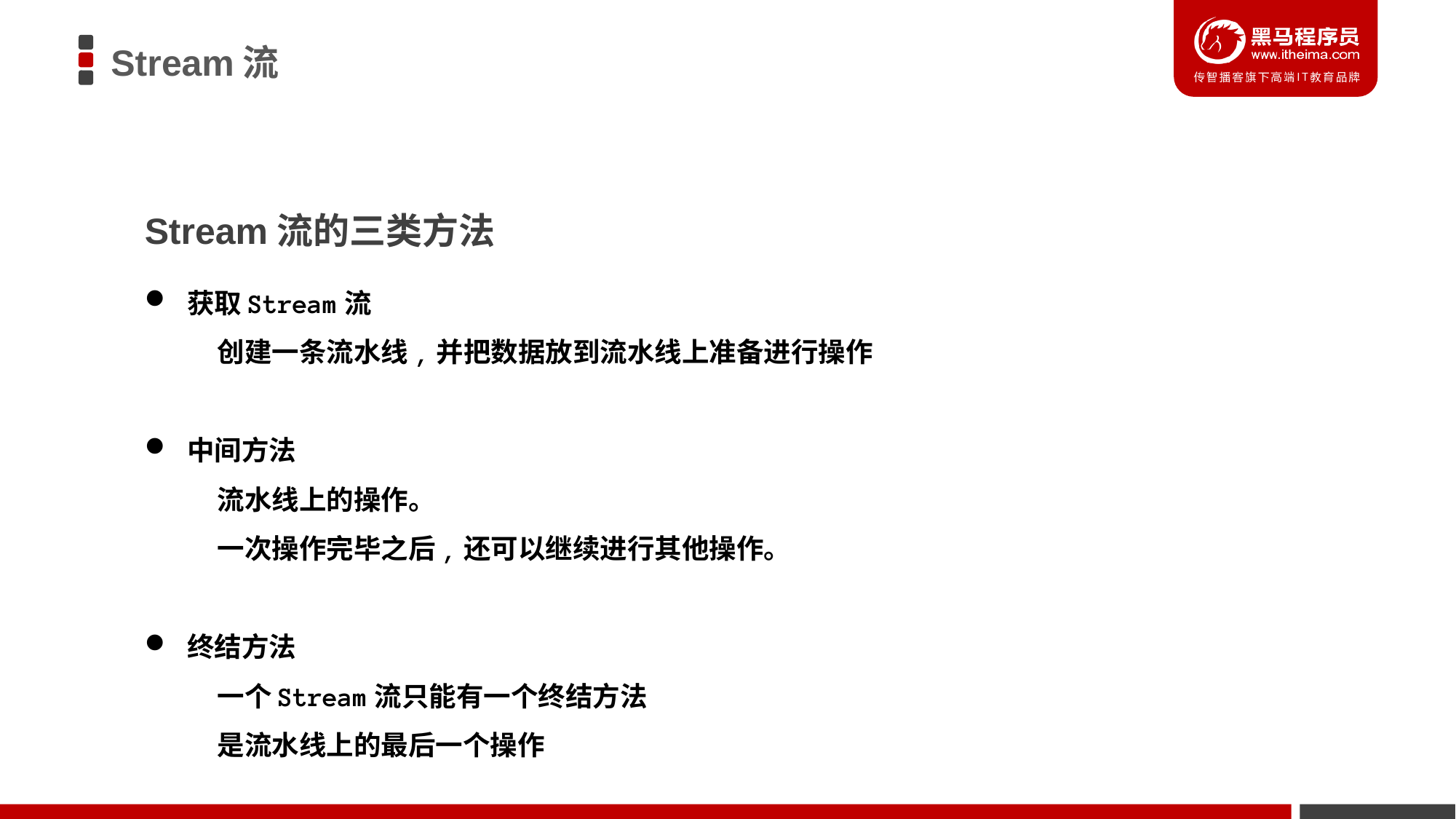

Stream流
Stream流的三类方法
获取Stream流
创建一条流水线,并把数据放到流水线上准备进行操作

中间方法
流水线上的操作。
一次操作完毕之后,还可以继续进行其他操作。

终结方法
一个Stream流只能有一个终结方法
是流水线上的最后一个操作